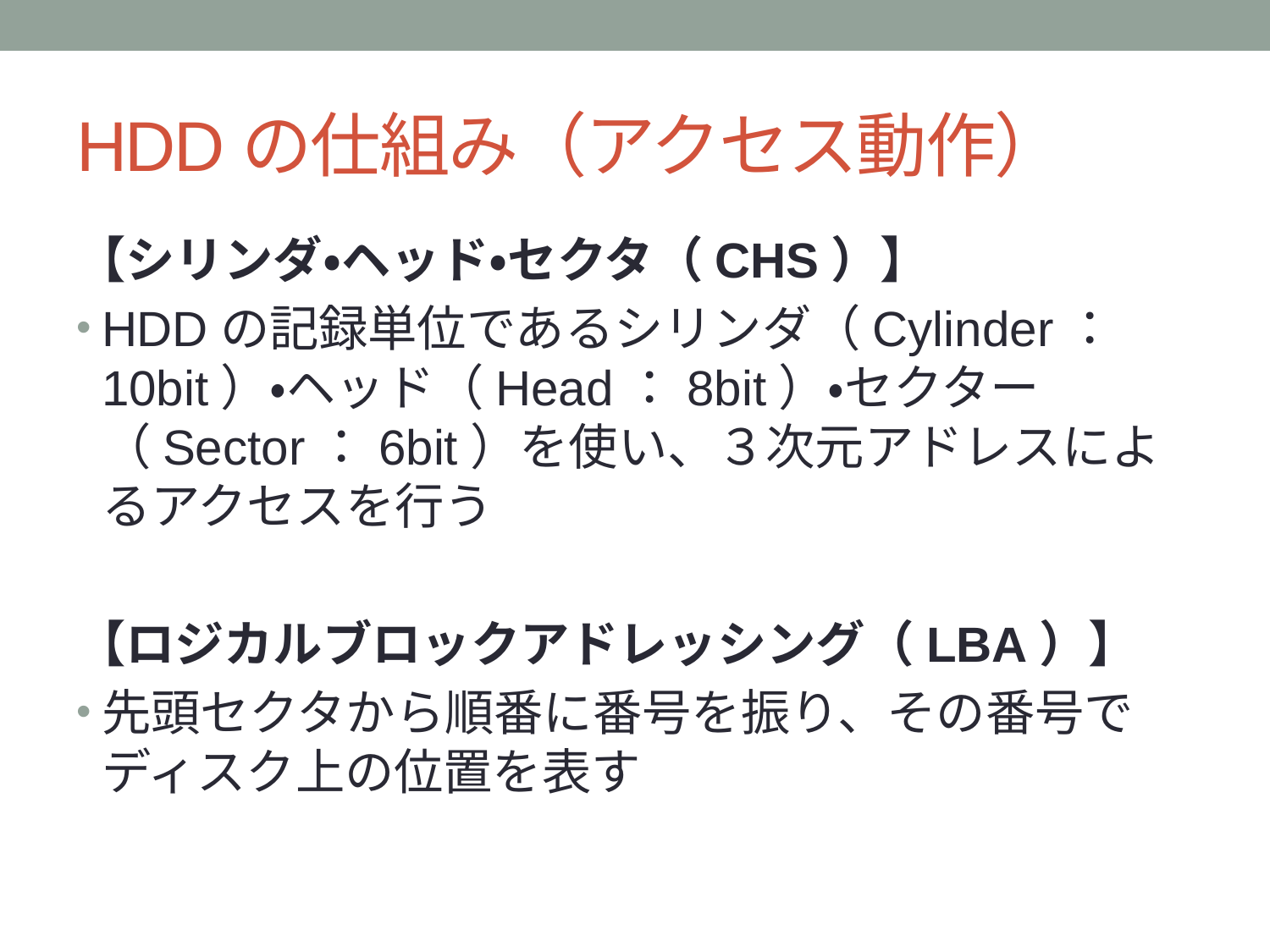

# HDDの仕組み（アクセス動作）
【シリンダ・ヘッド・セクタ（CHS）】
HDDの記録単位であるシリンダ（Cylinder：10bit）・ヘッド（Head：8bit）・セクター（Sector：6bit）を使い、３次元アドレスによるアクセスを行う

【ロジカルブロックアドレッシング（LBA）】
先頭セクタから順番に番号を振り、その番号でディスク上の位置を表す